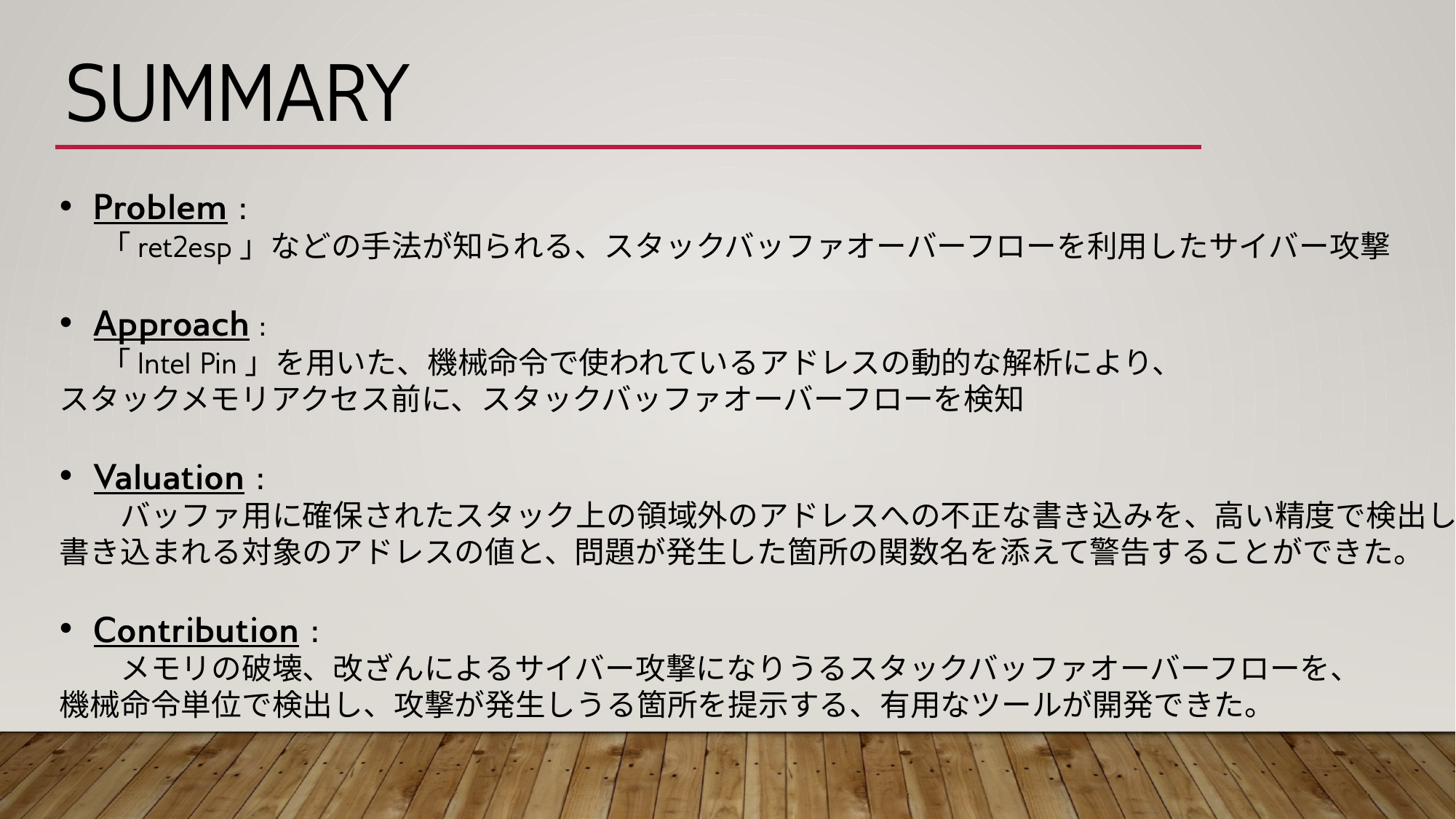

# summary
Problem :
     「ret2esp」などの手法が知られる、スタックバッファオーバーフローを利用したサイバー攻撃

Approach :
     「Intel Pin」を用いた、機械命令で使われているアドレスの動的な解析により、
スタックメモリアクセス前に、スタックバッファオーバーフローを検知

Valuation :
　　バッファ用に確保されたスタック上の領域外のアドレスへの不正な書き込みを、高い精度で検出し、
書き込まれる対象のアドレスの値と、問題が発生した箇所の関数名を添えて警告することができた。

Contribution :
　　メモリの破壊、改ざんによるサイバー攻撃になりうるスタックバッファオーバーフローを、
機械命令単位で検出し、攻撃が発生しうる箇所を提示する、有用なツールが開発できた。